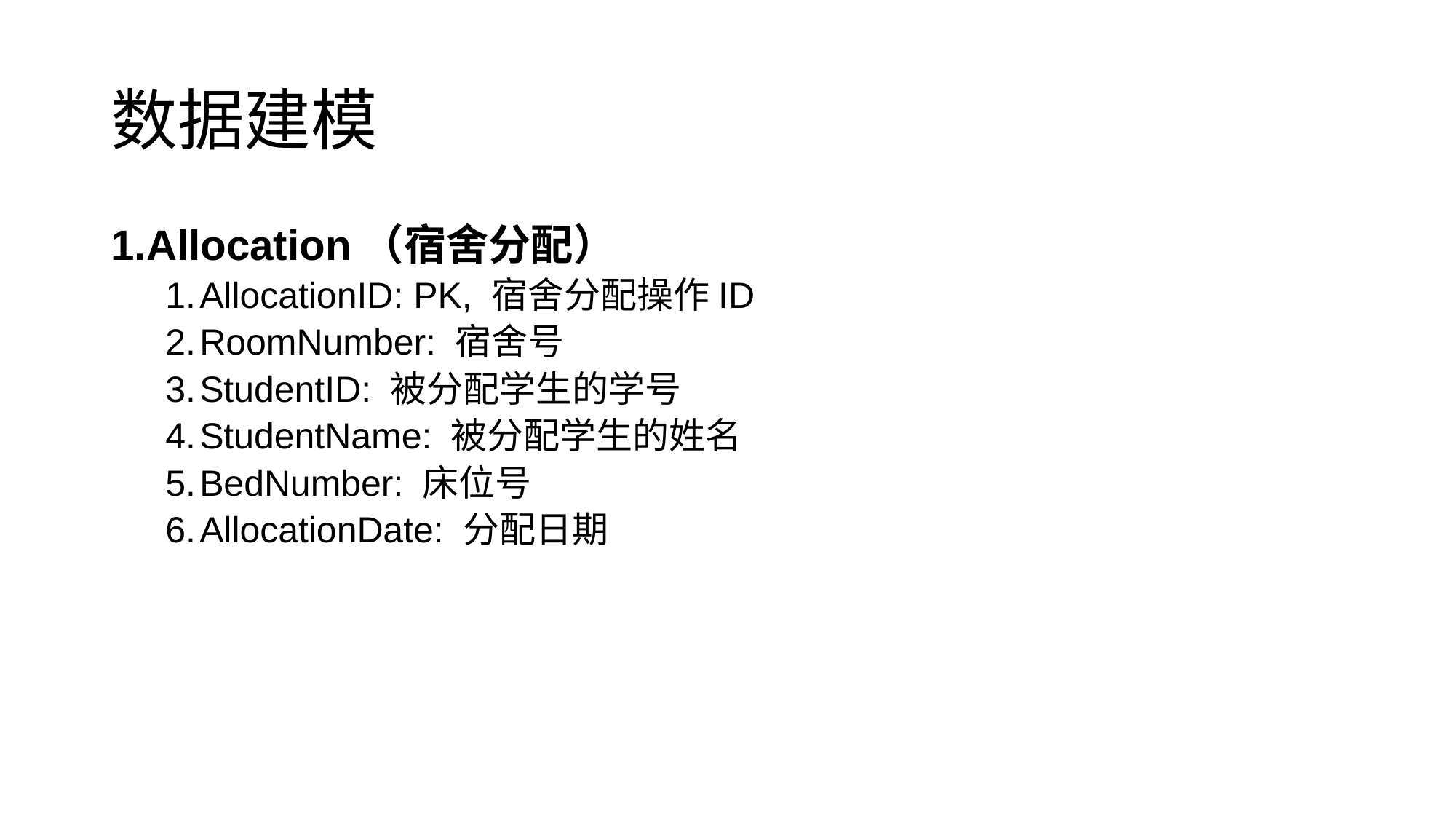

# 数据建模
Allocation（宿舍分配）
AllocationID: PK, 宿舍分配操作ID
RoomNumber: 宿舍号
StudentID: 被分配学生的学号
StudentName: 被分配学生的姓名
BedNumber: 床位号
AllocationDate: 分配日期